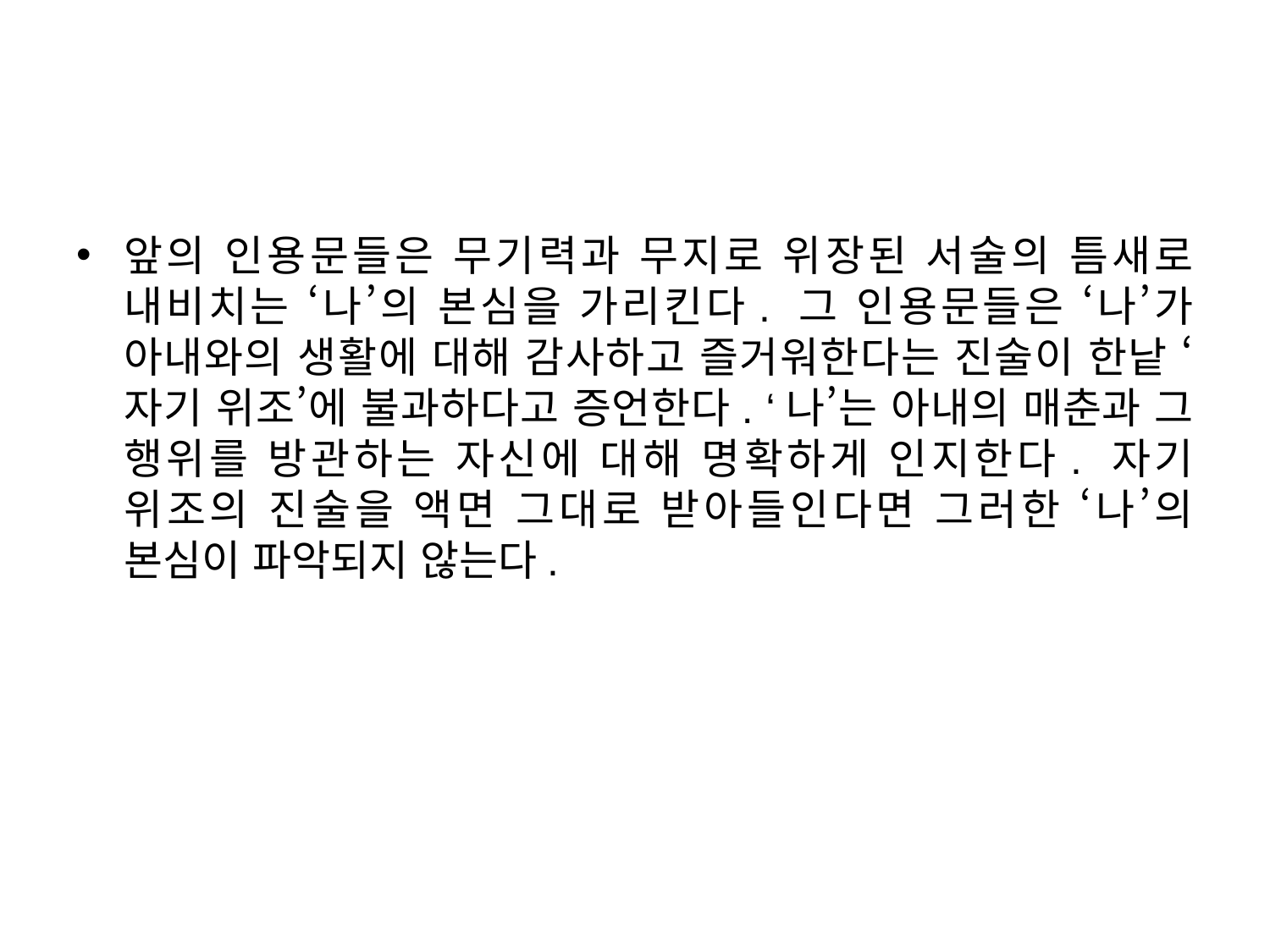

앞의 인용문들은 무기력과 무지로 위장된 서술의 틈새로 내비치는 ‘나’의 본심을 가리킨다. 그 인용문들은 ‘나’가 아내와의 생활에 대해 감사하고 즐거워한다는 진술이 한낱 ‘자기 위조’에 불과하다고 증언한다. ‘나’는 아내의 매춘과 그 행위를 방관하는 자신에 대해 명확하게 인지한다. 자기 위조의 진술을 액면 그대로 받아들인다면 그러한 ‘나’의 본심이 파악되지 않는다.